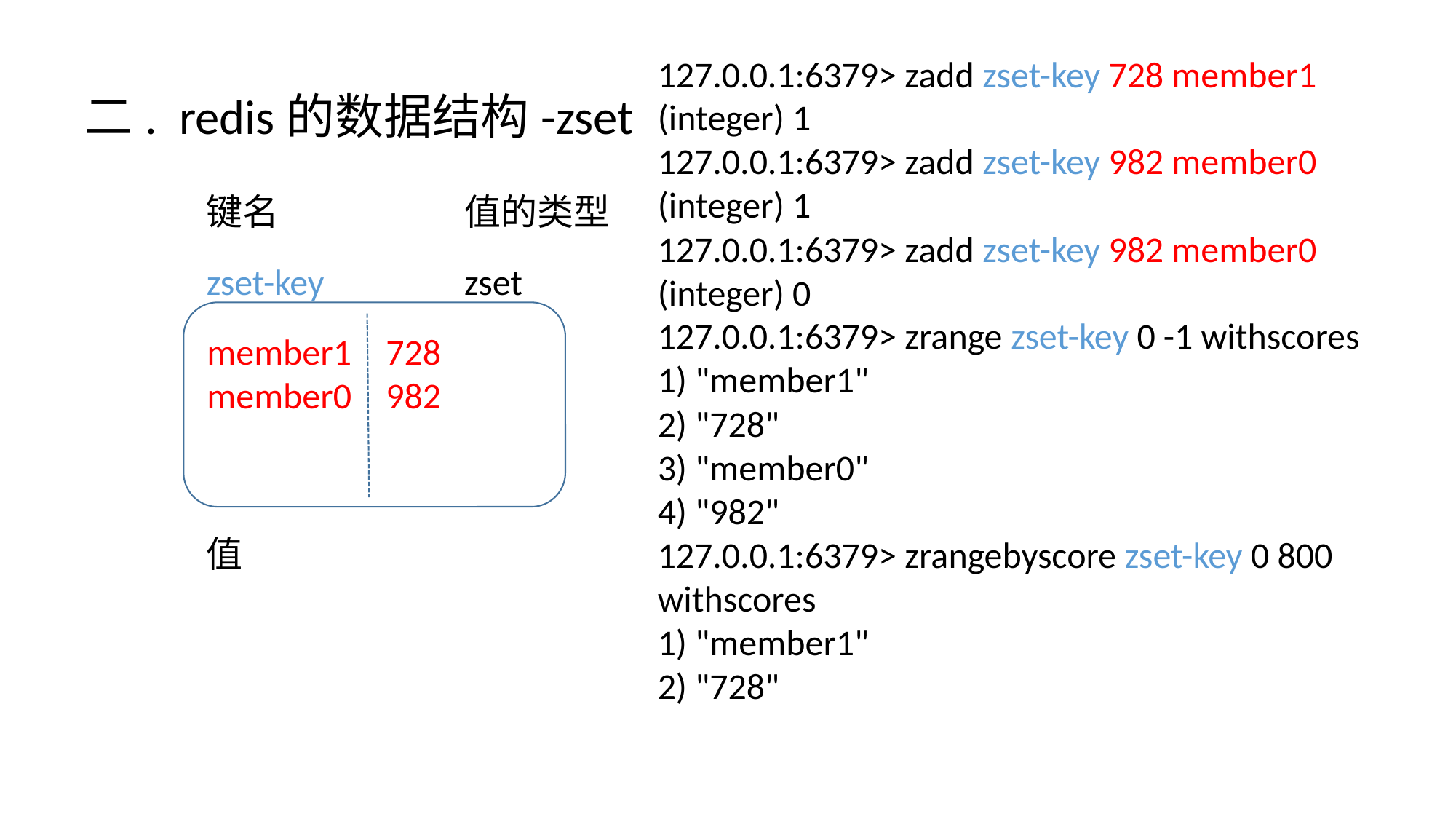

127.0.0.1:6379> zadd zset-key 728 member1
(integer) 1
127.0.0.1:6379> zadd zset-key 982 member0
(integer) 1
127.0.0.1:6379> zadd zset-key 982 member0
(integer) 0
127.0.0.1:6379> zrange zset-key 0 -1 withscores
1) "member1"
2) "728"
3) "member0"
4) "982"
127.0.0.1:6379> zrangebyscore zset-key 0 800 withscores
1) "member1"
2) "728"
二.  redis的数据结构-zset
键名
值的类型
zset-key
zset

member1
member0
728
982
值